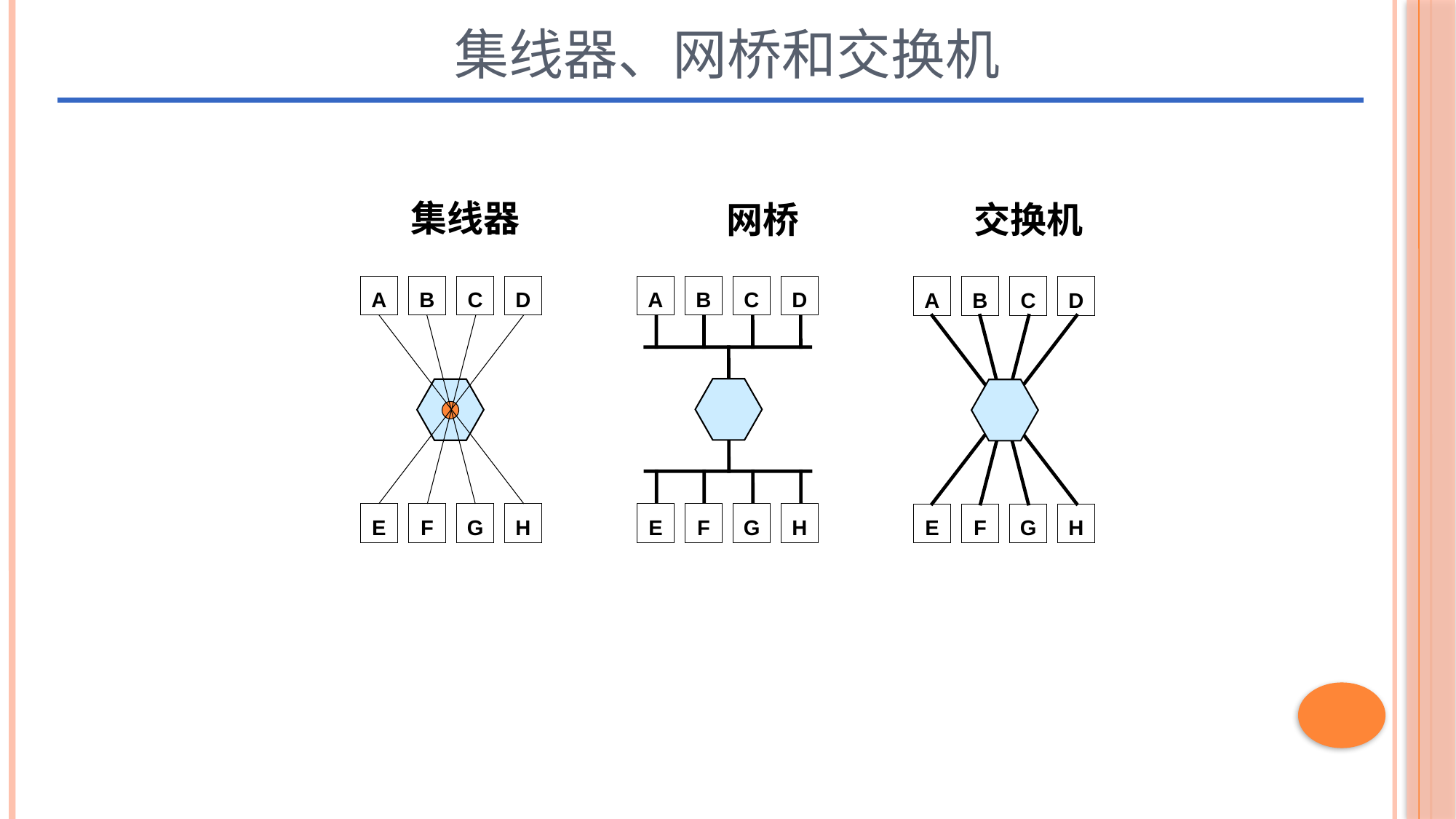

# 集线器、网桥和交换机
集线器
网桥
交换机
A
B
C
D

E
F
G
H
A
B
C
D

E
F
G
H
A
B
C
D

E
F
G
H